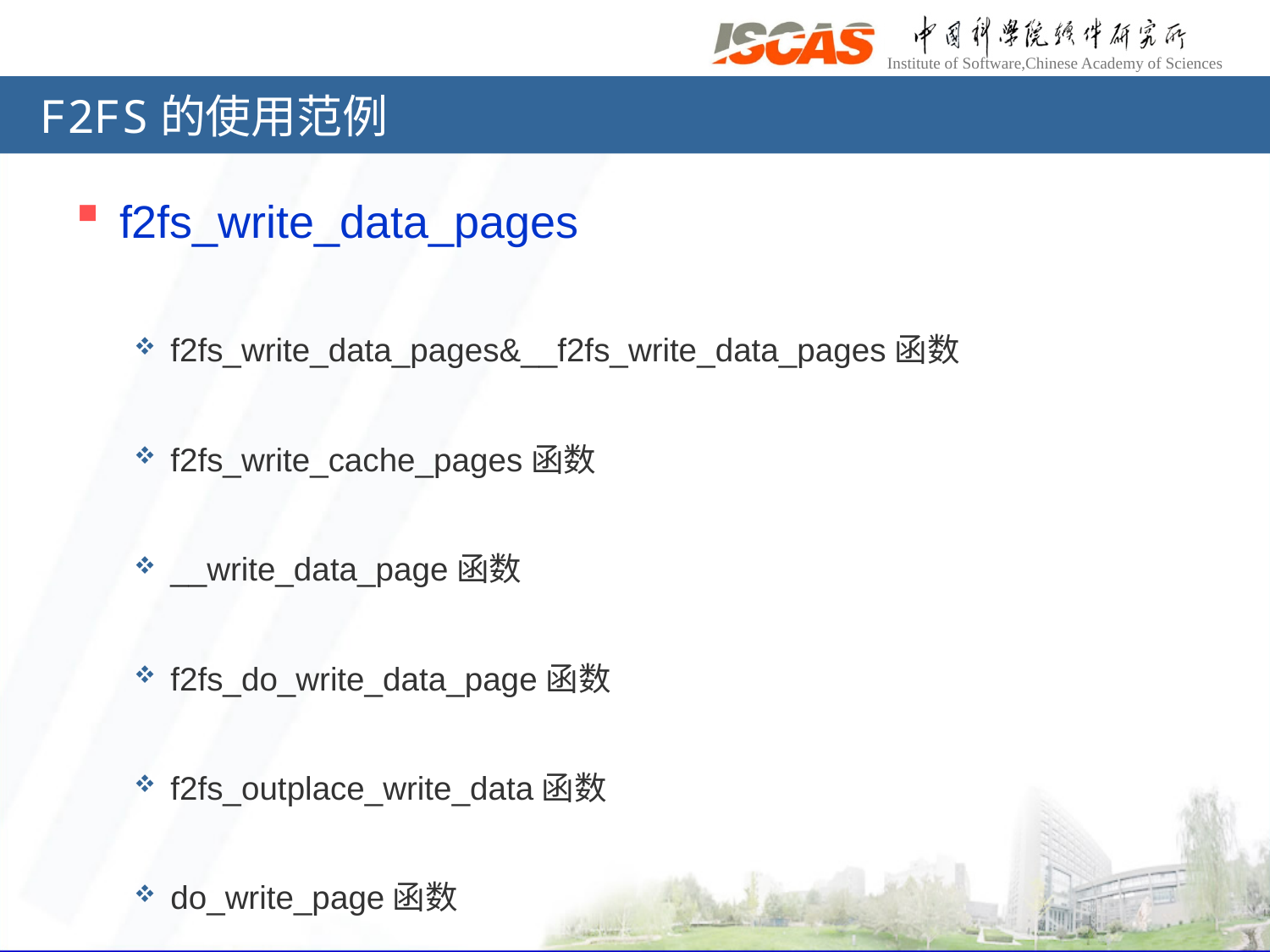

# F2FS的使用范例
f2fs_write_data_pages

f2fs_write_data_pages&__f2fs_write_data_pages函数

f2fs_write_cache_pages函数

__write_data_page函数

f2fs_do_write_data_page函数

f2fs_outplace_write_data函数

do_write_page函数